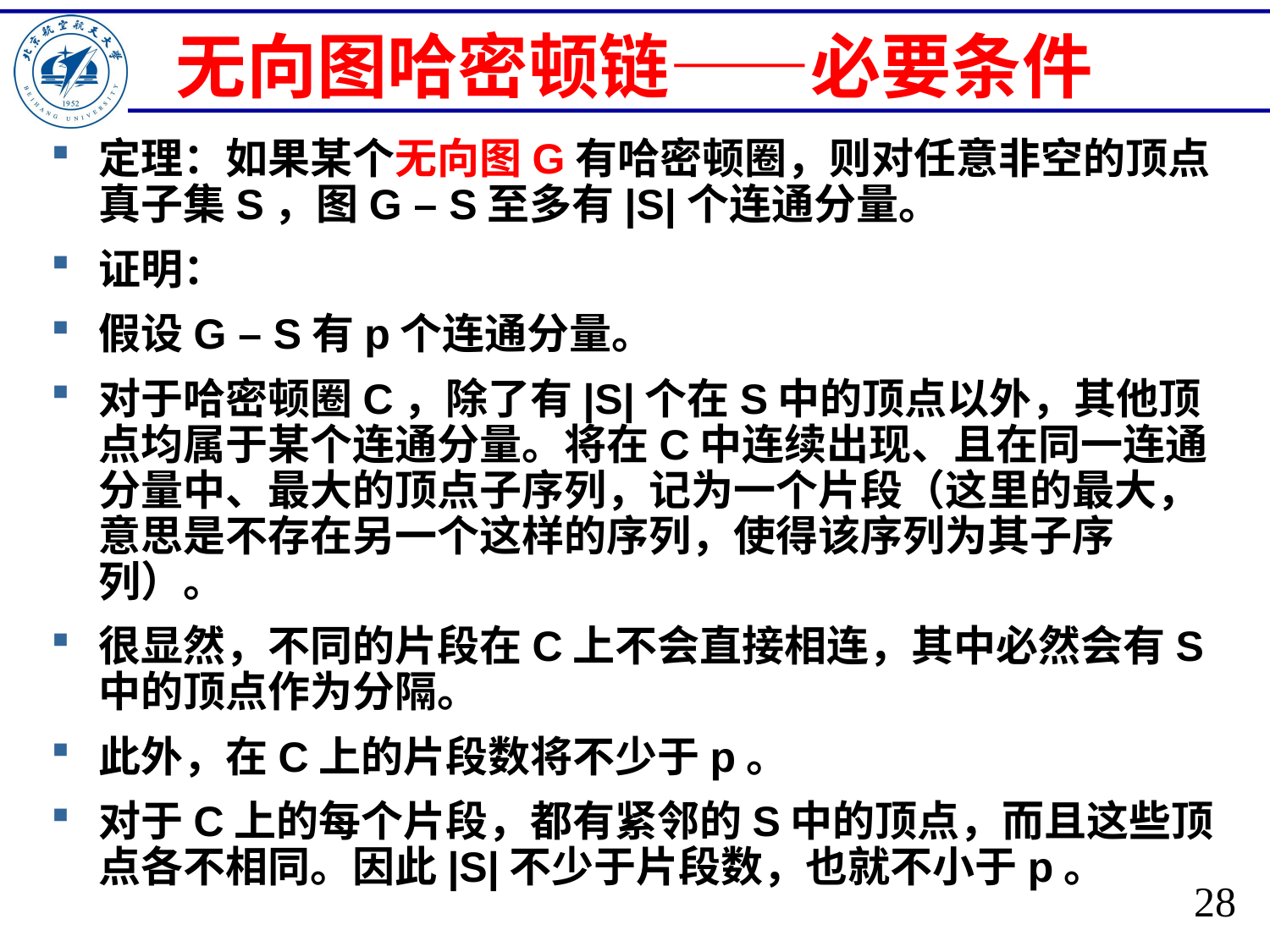

# 无向图哈密顿链——必要条件
定理：如果某个无向图G有哈密顿圈，则对任意非空的顶点真子集S，图G – S至多有|S|个连通分量。
证明：
假设G – S有p个连通分量。
对于哈密顿圈C，除了有|S|个在S中的顶点以外，其他顶点均属于某个连通分量。将在C中连续出现、且在同一连通分量中、最大的顶点子序列，记为一个片段（这里的最大，意思是不存在另一个这样的序列，使得该序列为其子序列）。
很显然，不同的片段在C上不会直接相连，其中必然会有S中的顶点作为分隔。
此外，在C上的片段数将不少于p。
对于C上的每个片段，都有紧邻的S中的顶点，而且这些顶点各不相同。因此|S|不少于片段数，也就不小于p。